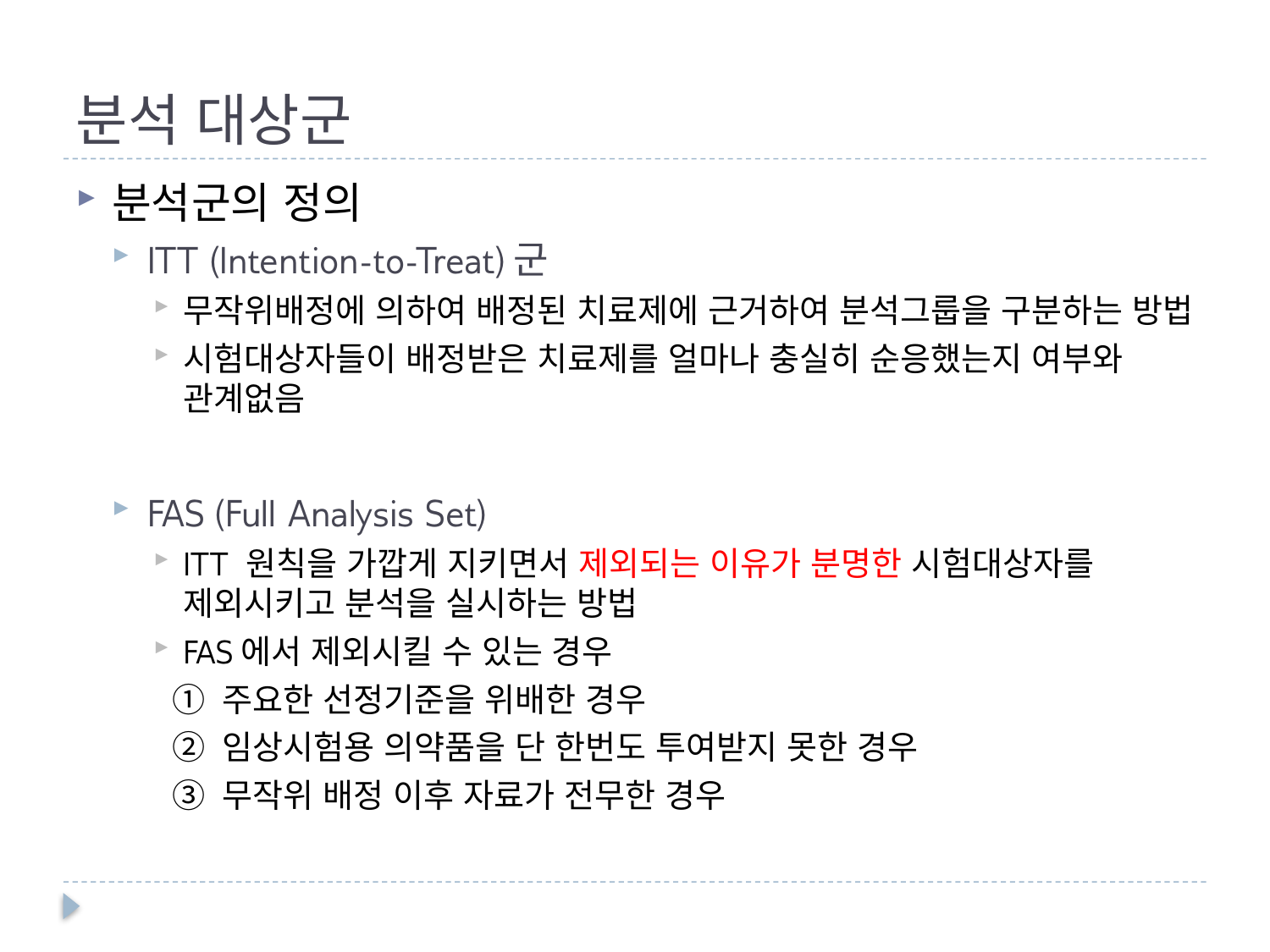

# 분석 대상군
분석군의 정의
ITT (Intention-to-Treat)군
무작위배정에 의하여 배정된 치료제에 근거하여 분석그룹을 구분하는 방법
시험대상자들이 배정받은 치료제를 얼마나 충실히 순응했는지 여부와 관계없음

FAS (Full Analysis Set)
ITT 원칙을 가깝게 지키면서 제외되는 이유가 분명한 시험대상자를 제외시키고 분석을 실시하는 방법
FAS에서 제외시킬 수 있는 경우
  ① 주요한 선정기준을 위배한 경우
  ② 임상시험용 의약품을 단 한번도 투여받지 못한 경우
  ③ 무작위 배정 이후 자료가 전무한 경우